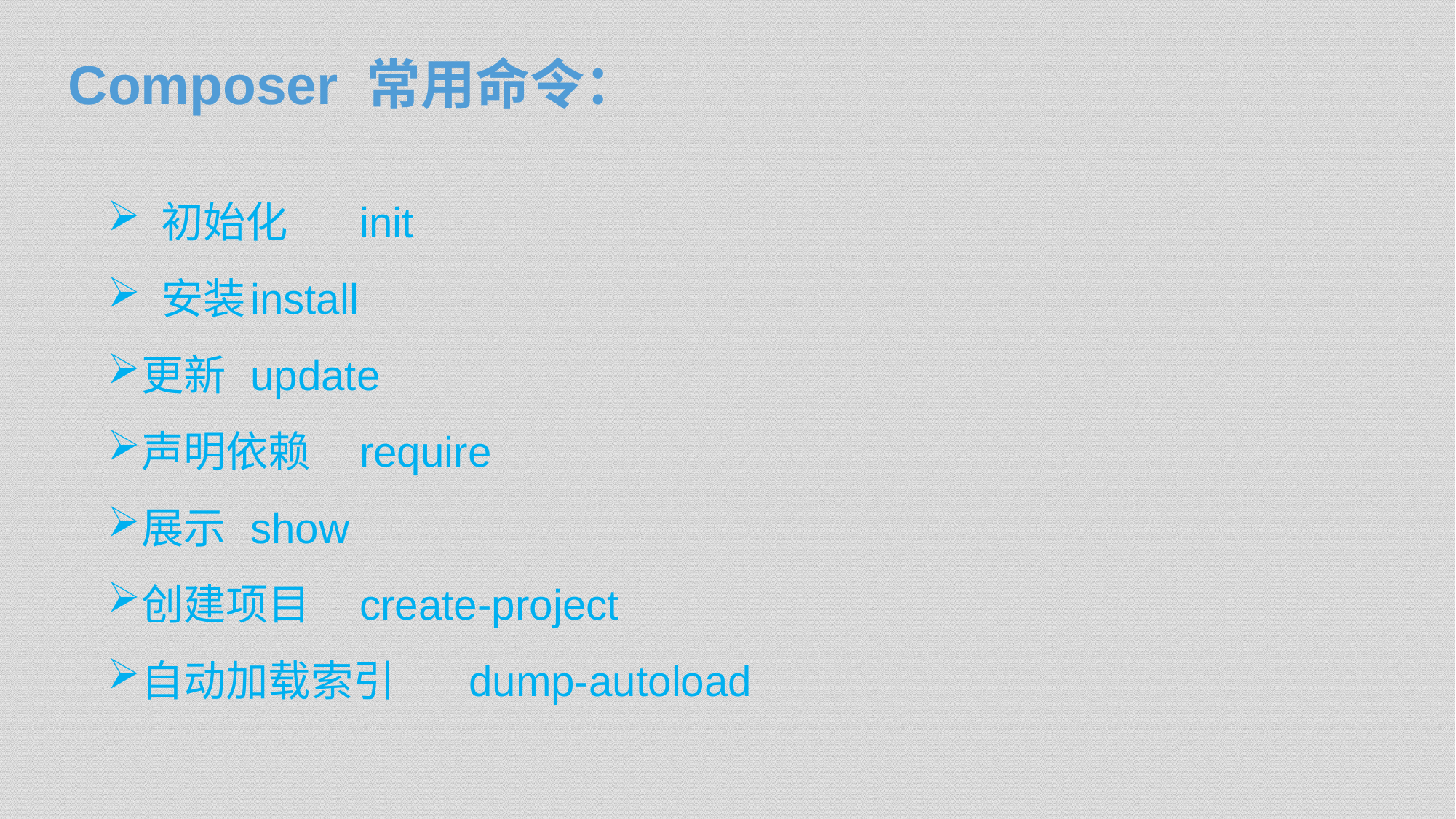

Composer 常用命令：
 初始化	init
 安装	install
更新	update
声明依赖	require
展示	show
创建项目	create-project
自动加载索引	dump-autoload